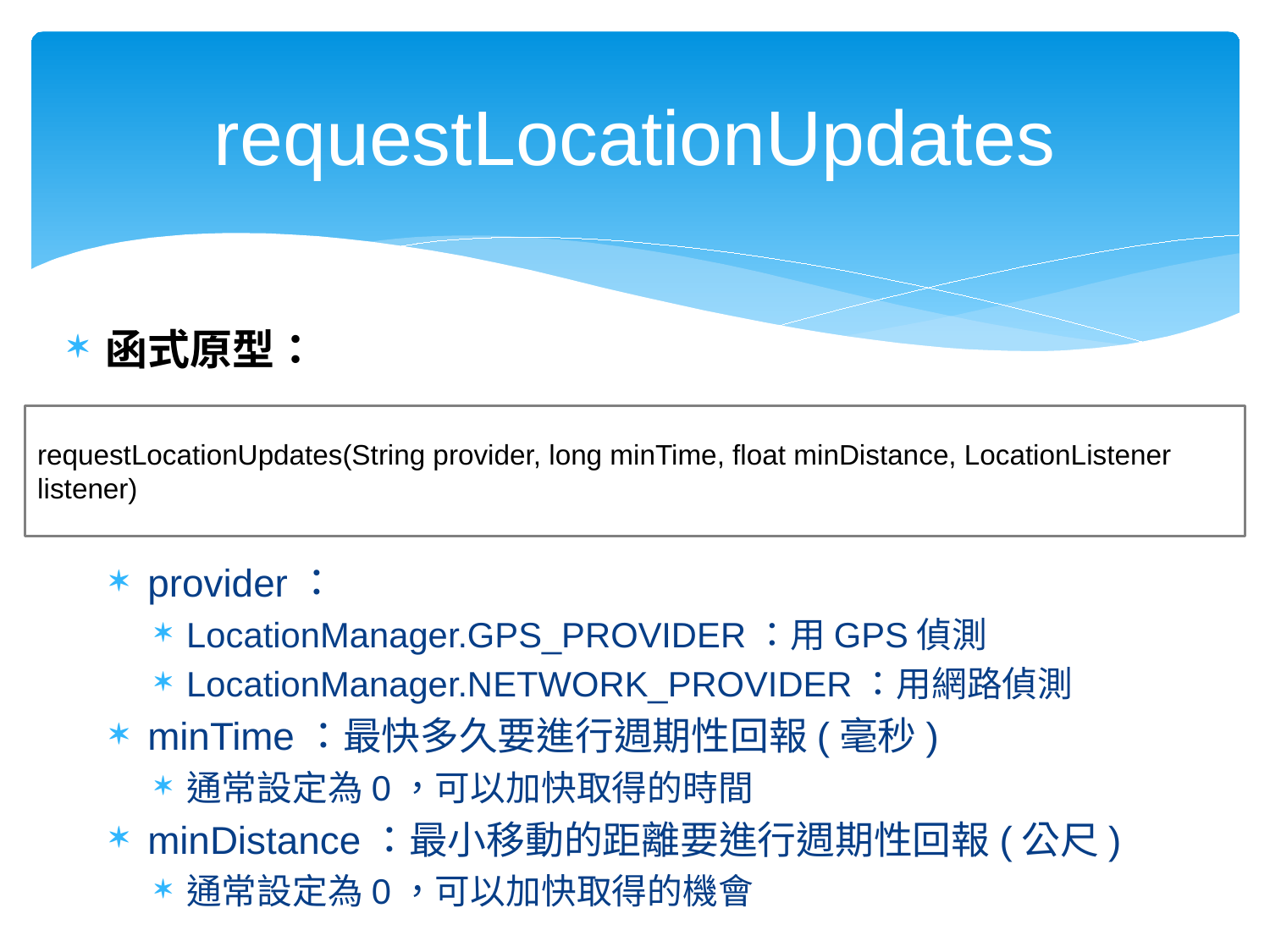

# requestLocationUpdates
函式原型：

provider：
LocationManager.GPS_PROVIDER：用GPS偵測
LocationManager.NETWORK_PROVIDER：用網路偵測
minTime：最快多久要進行週期性回報(毫秒)
通常設定為0，可以加快取得的時間
minDistance：最小移動的距離要進行週期性回報(公尺)
通常設定為0，可以加快取得的機會
requestLocationUpdates(String provider, long minTime, float minDistance, LocationListener listener)